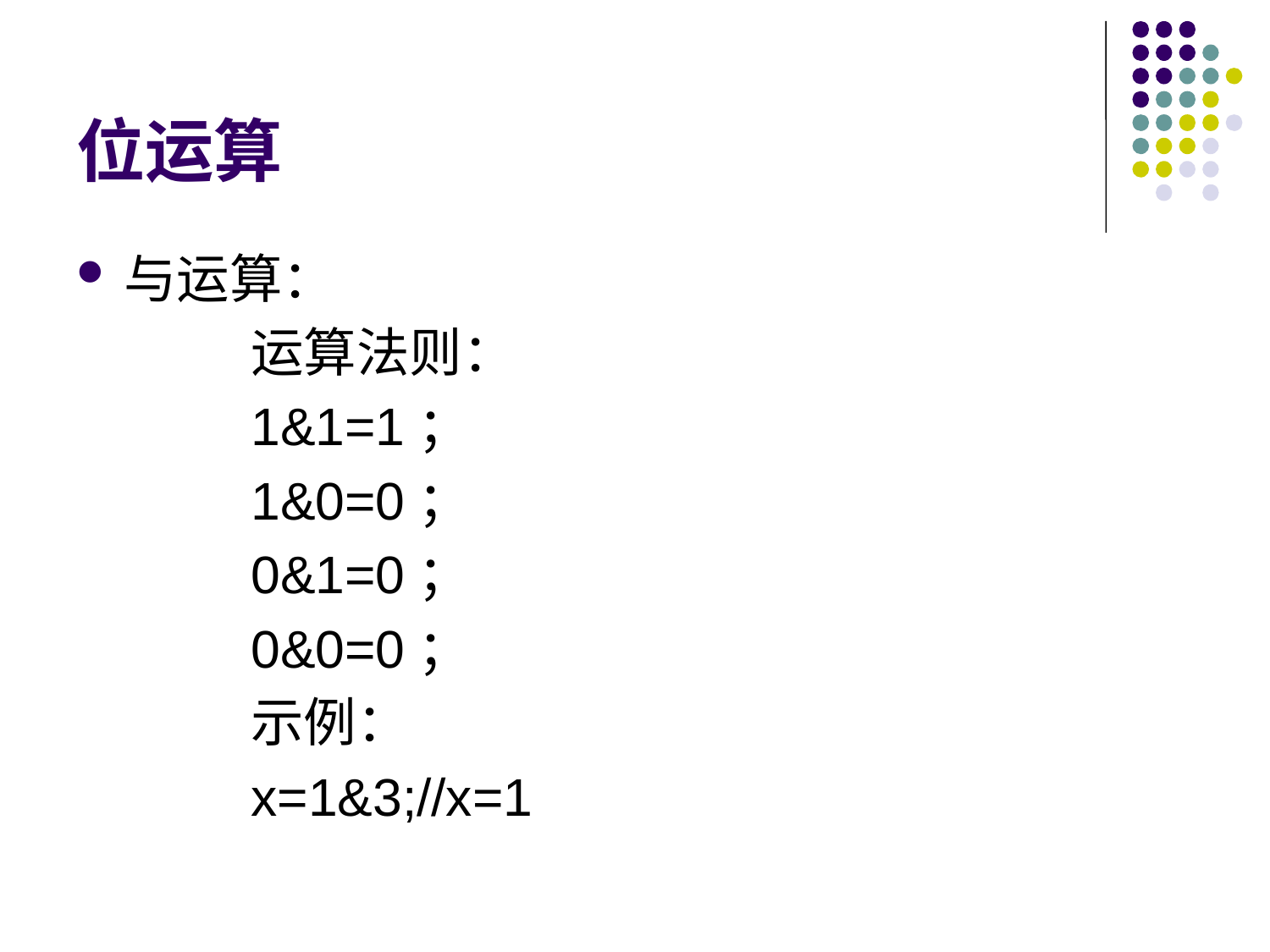

# 位运算
与运算：
	运算法则：
	1&1=1；
	1&0=0；
	0&1=0；
	0&0=0；
	示例：
	x=1&3;//x=1